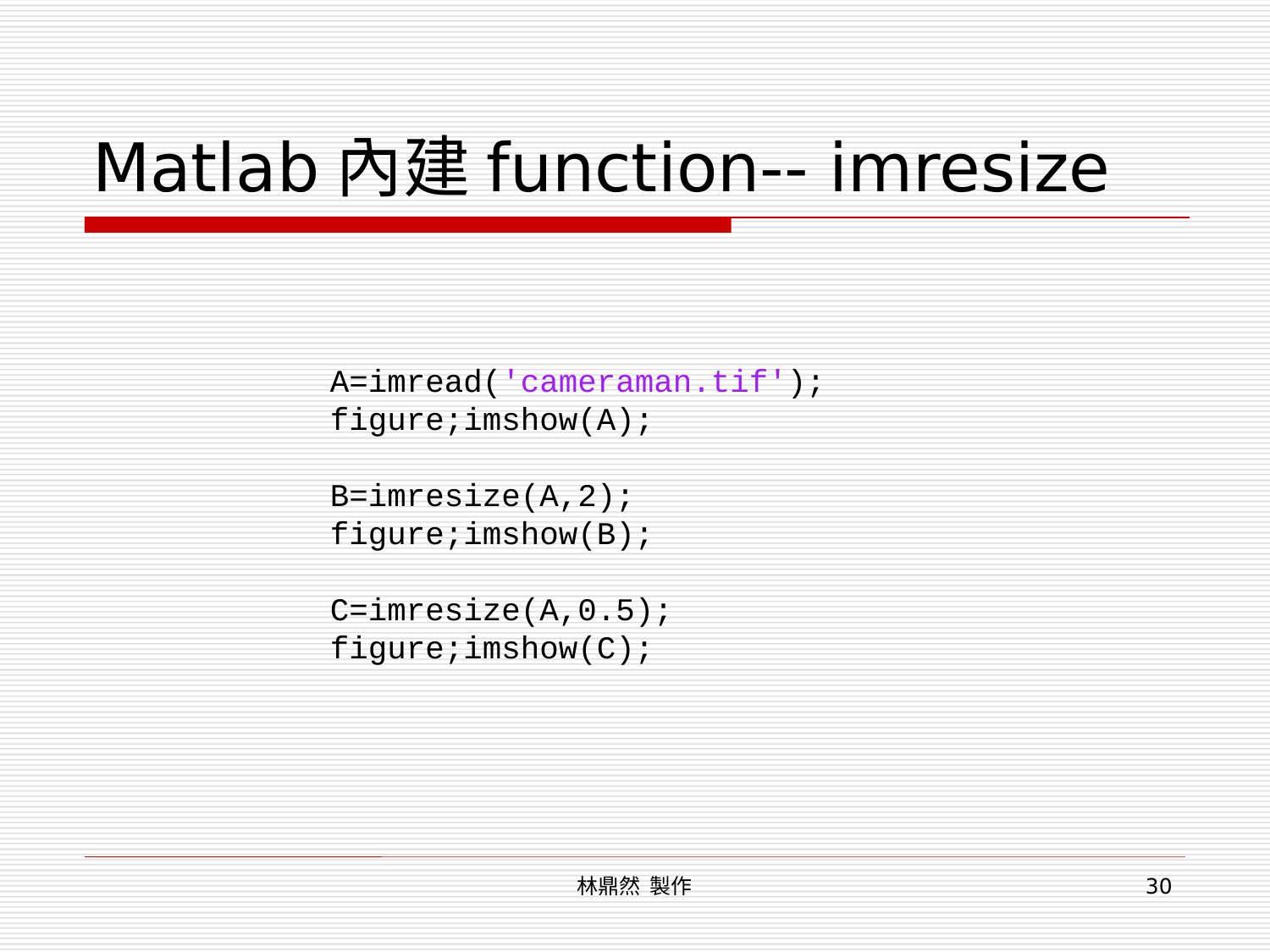

# Matlab內建function-- imresize
A=imread('cameraman.tif');
figure;imshow(A);

B=imresize(A,2);
figure;imshow(B);

C=imresize(A,0.5);
figure;imshow(C);
林鼎然  製作
30